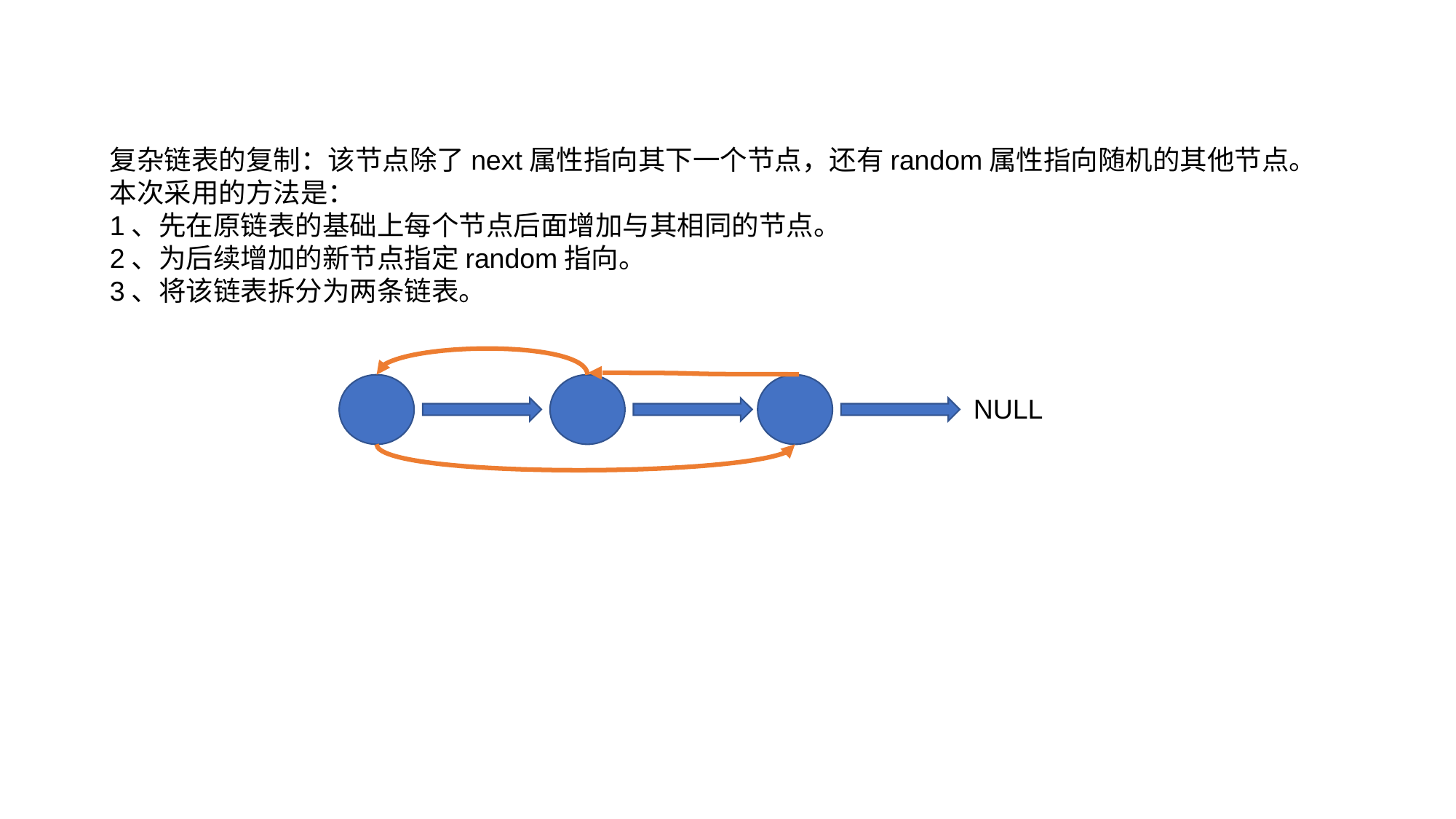

复杂链表的复制：该节点除了next属性指向其下一个节点，还有random属性指向随机的其他节点。
本次采用的方法是：
1、先在原链表的基础上每个节点后面增加与其相同的节点。
2、为后续增加的新节点指定random指向。
3、将该链表拆分为两条链表。

NULL